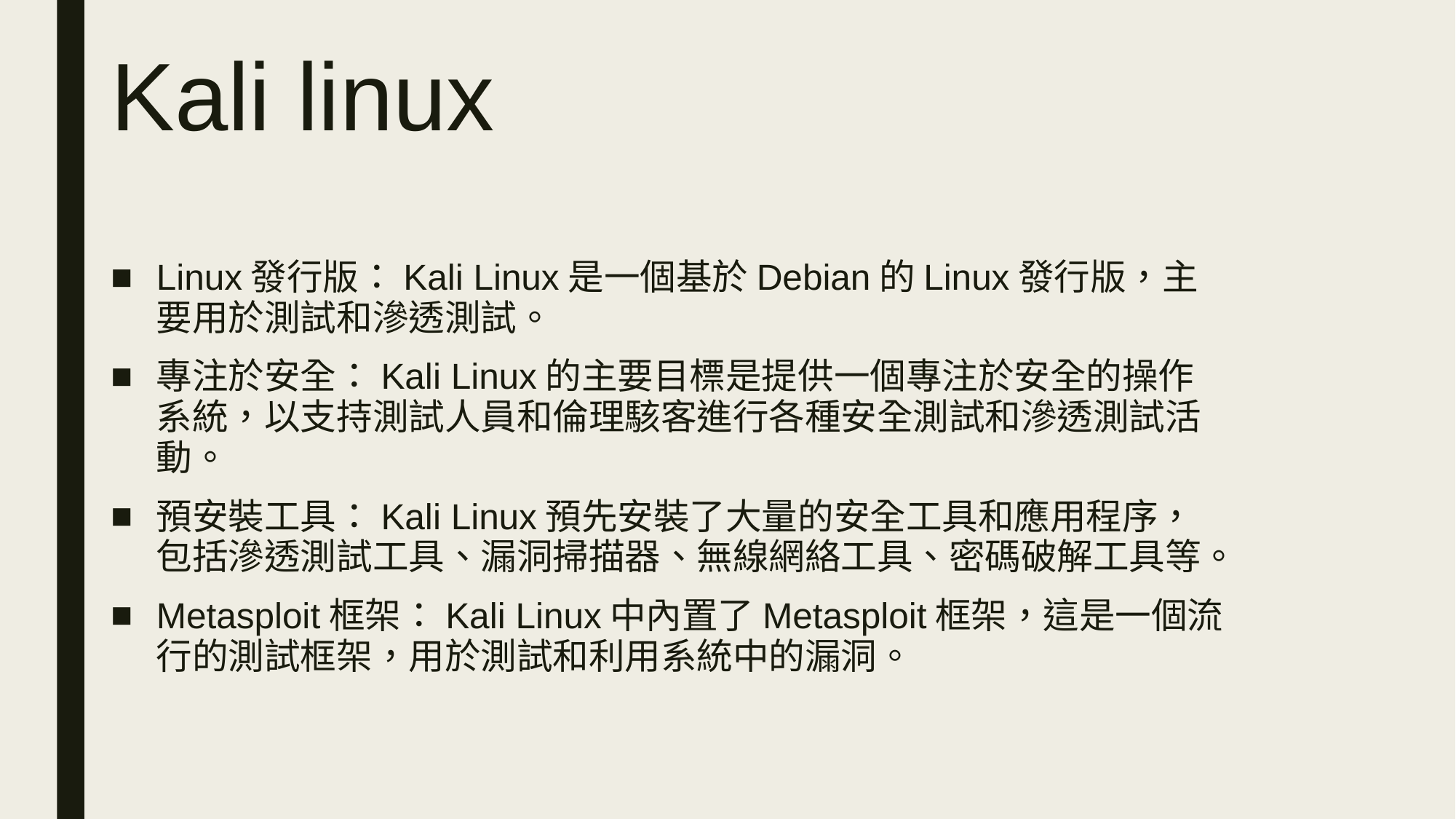

# Kali linux
Linux發行版：Kali Linux是一個基於Debian的Linux發行版，主要用於測試和滲透測試。
專注於安全：Kali Linux的主要目標是提供一個專注於安全的操作系統，以支持測試人員和倫理駭客進行各種安全測試和滲透測試活動。
預安裝工具：Kali Linux預先安裝了大量的安全工具和應用程序，包括滲透測試工具、漏洞掃描器、無線網絡工具、密碼破解工具等。
Metasploit框架：Kali Linux中內置了Metasploit框架，這是一個流行的測試框架，用於測試和利用系統中的漏洞。